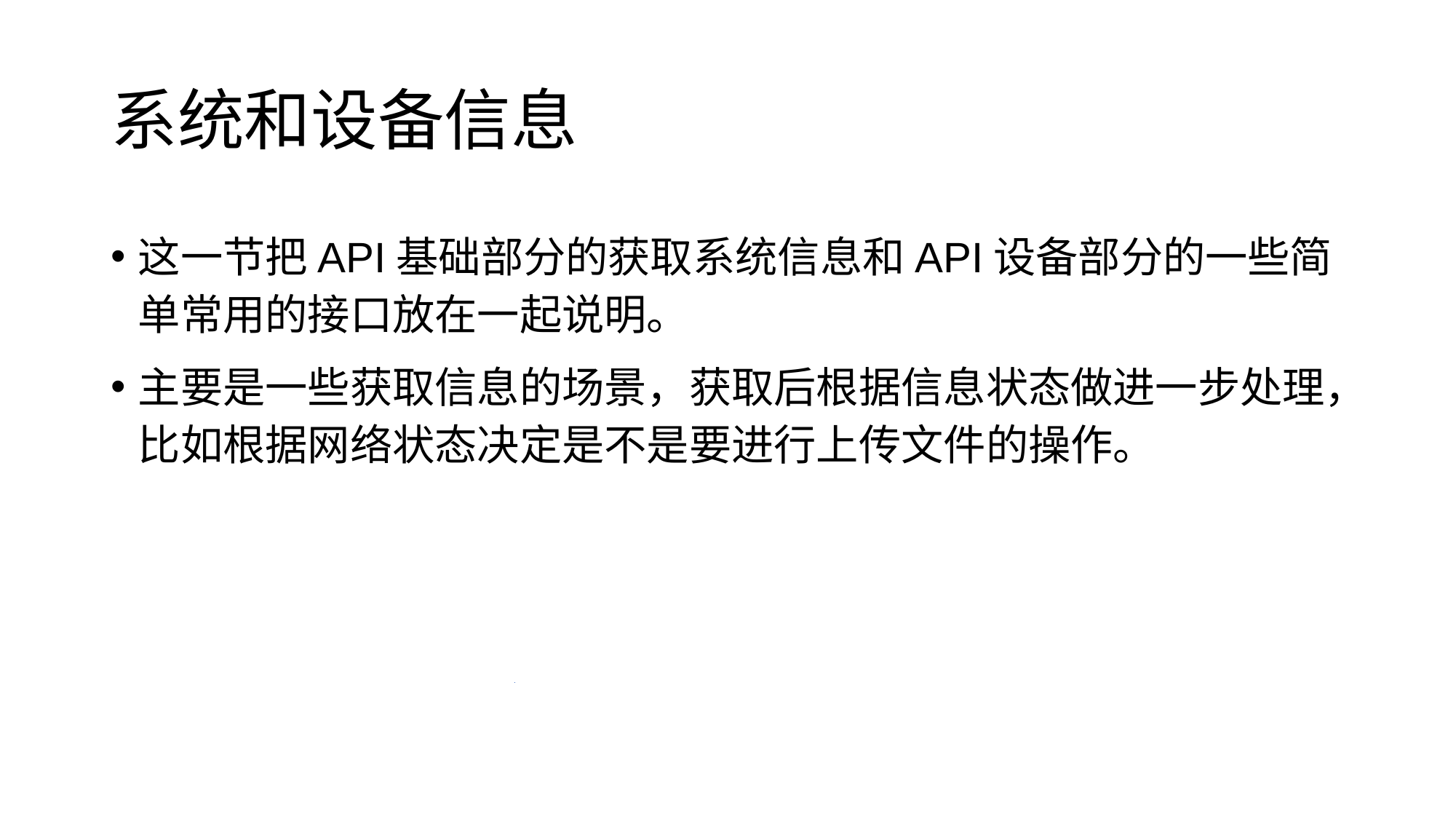

# 系统和设备信息
这一节把API基础部分的获取系统信息和API设备部分的一些简单常用的接口放在一起说明。
主要是一些获取信息的场景，获取后根据信息状态做进一步处理，比如根据网络状态决定是不是要进行上传文件的操作。